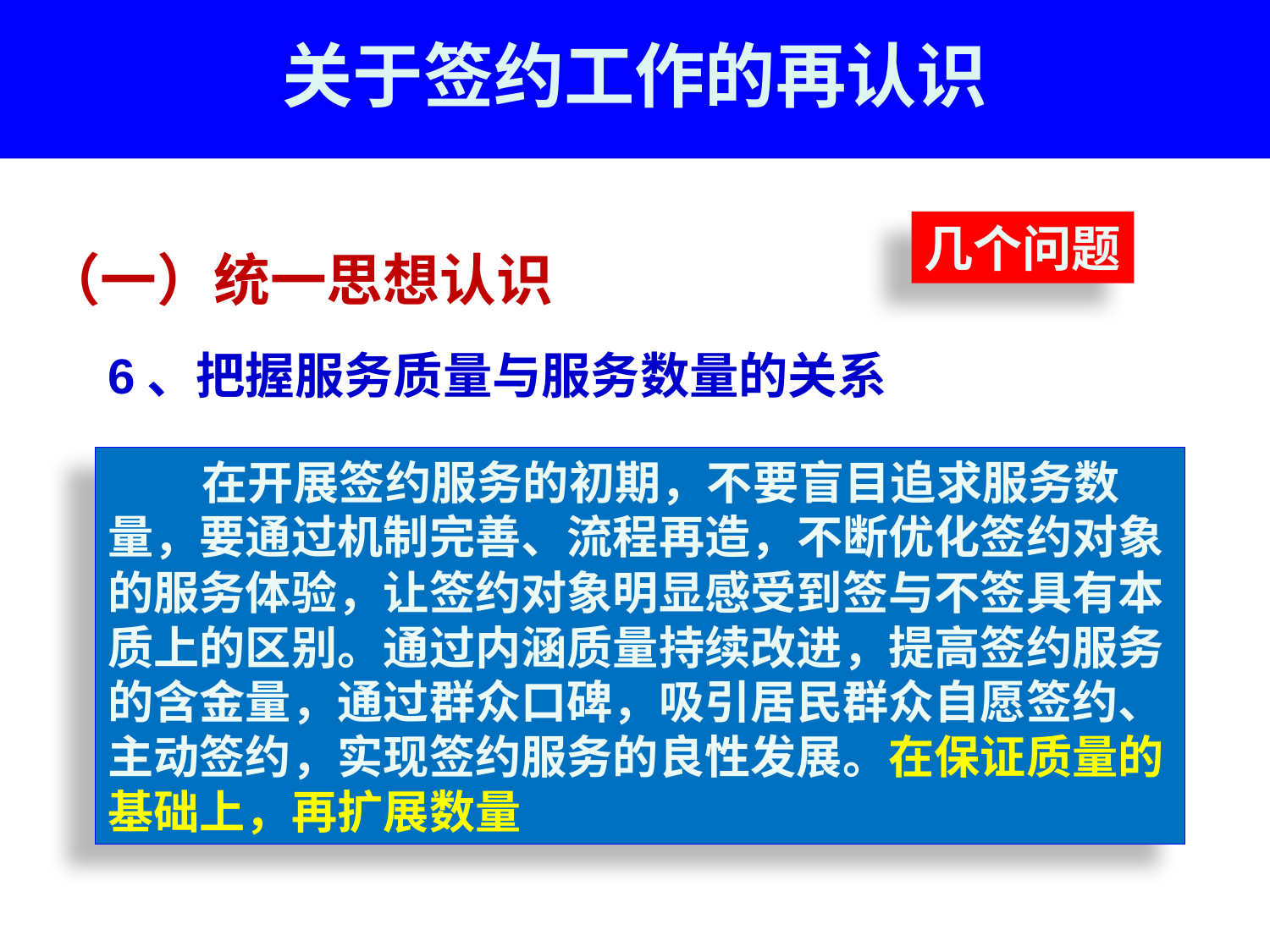

关于签约工作的再认识
（一）统一思想认识
几个问题
6、把握服务质量与服务数量的关系
        在开展签约服务的初期，不要盲目追求服务数量，要通过机制完善、流程再造，不断优化签约对象的服务体验，让签约对象明显感受到签与不签具有本质上的区别。通过内涵质量持续改进，提高签约服务的含金量，通过群众口碑，吸引居民群众自愿签约、主动签约，实现签约服务的良性发展。在保证质量的基础上，再扩展数量